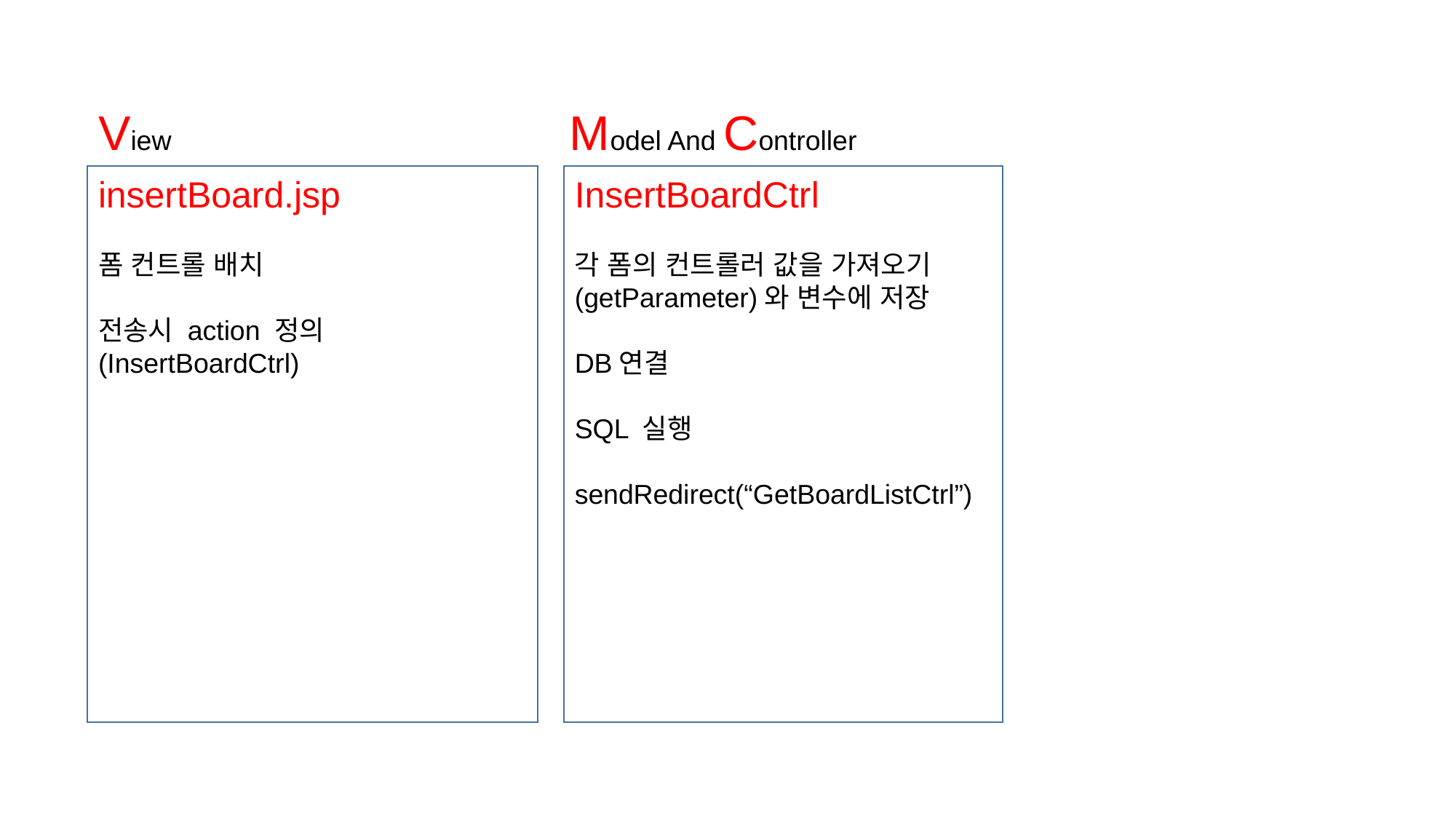

View
Model And Controller
insertBoard.jsp

폼 컨트롤 배치

전송시 action 정의(InsertBoardCtrl)
InsertBoardCtrl

각 폼의 컨트롤러 값을 가져오기
(getParameter)와 변수에 저장

DB연결

SQL 실행

sendRedirect(“GetBoardListCtrl”)